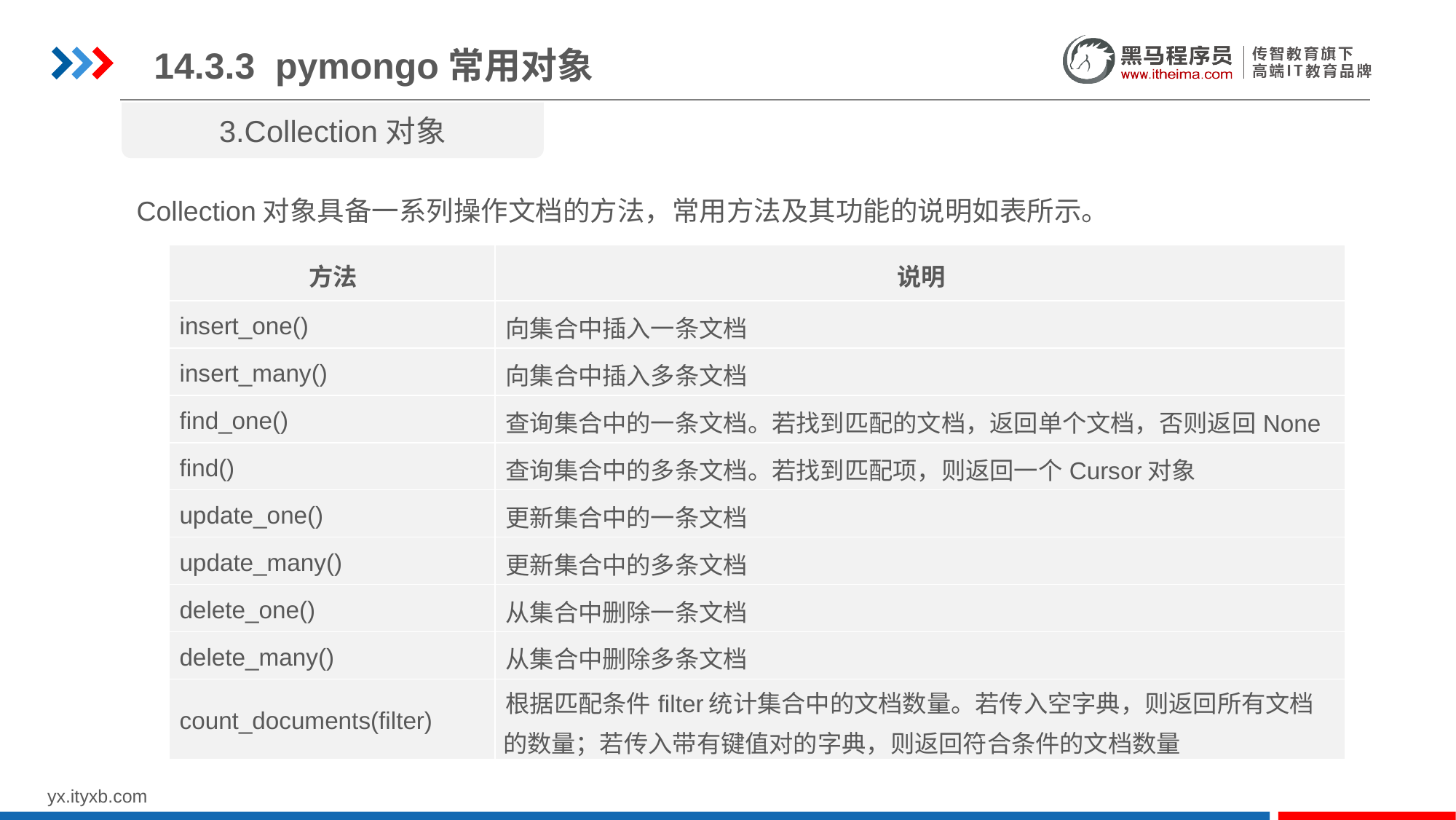

14.3.3  pymongo常用对象

3.Collection对象
Collection对象具备一系列操作文档的方法，常用方法及其功能的说明如表所示。
| 方法 | 说明 |
| --- | --- |
| insert\_one() | 向集合中插入一条文档 |
| insert\_many() | 向集合中插入多条文档 |
| find\_one() | 查询集合中的一条文档。若找到匹配的文档，返回单个文档，否则返回None |
| find() | 查询集合中的多条文档。若找到匹配项，则返回一个Cursor对象 |
| update\_one() | 更新集合中的一条文档 |
| update\_many() | 更新集合中的多条文档 |
| delete\_one() | 从集合中删除一条文档 |
| delete\_many() | 从集合中删除多条文档 |
| count\_documents(filter) | 根据匹配条件filter统计集合中的文档数量。若传入空字典，则返回所有文档的数量；若传入带有键值对的字典，则返回符合条件的文档数量 |